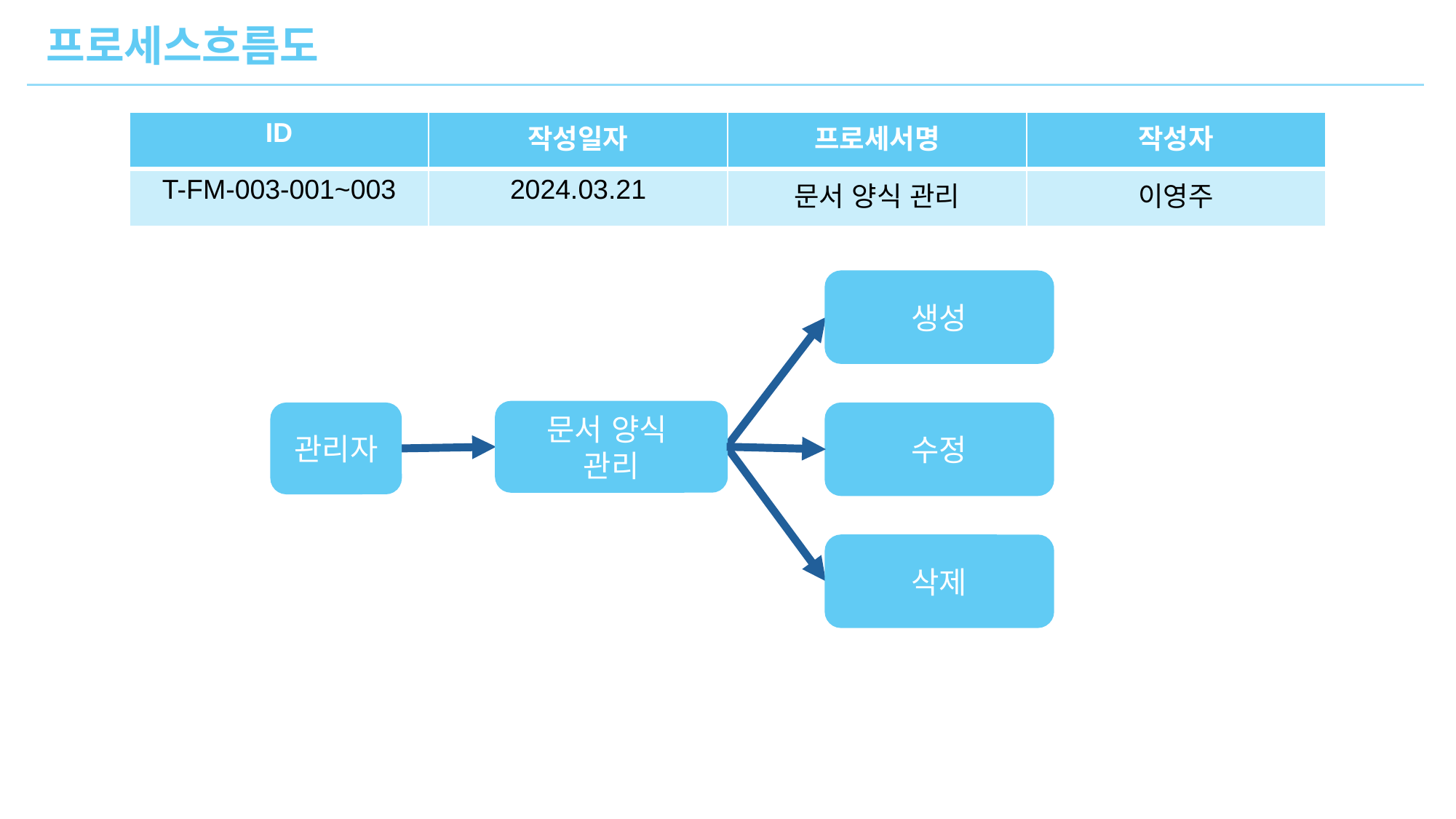

프로세스흐름도
| ID | 작성일자 | 프로세서명 | 작성자 |
| --- | --- | --- | --- |
| T-FM-003-001~003 | 2024.03.21 | 문서 양식 관리 | 이영주 |
생성
문서 양식
관리
관리자
수정
삭제